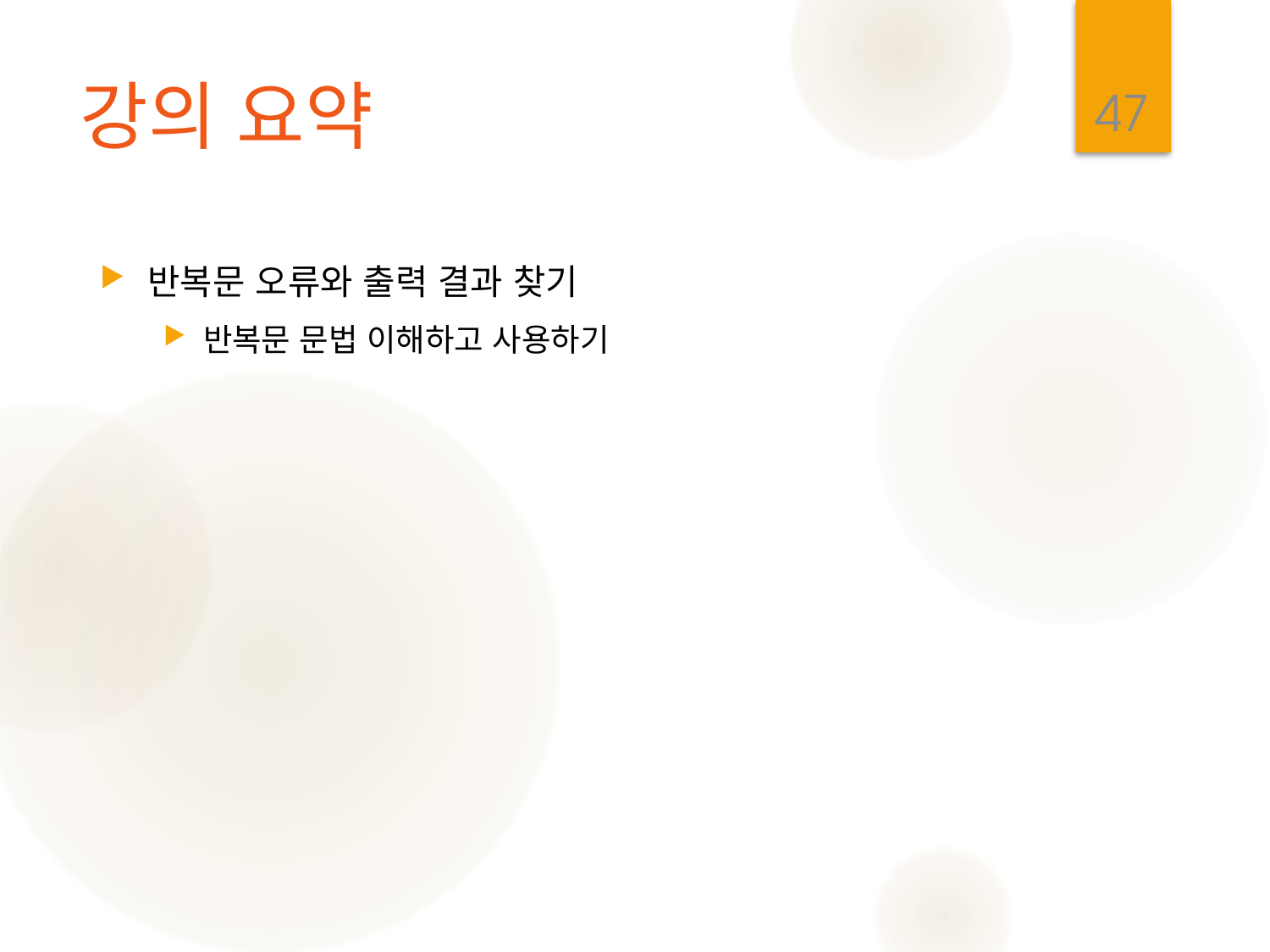

47
# 강의 요약
반복문 오류와 출력 결과 찾기
반복문 문법 이해하고 사용하기